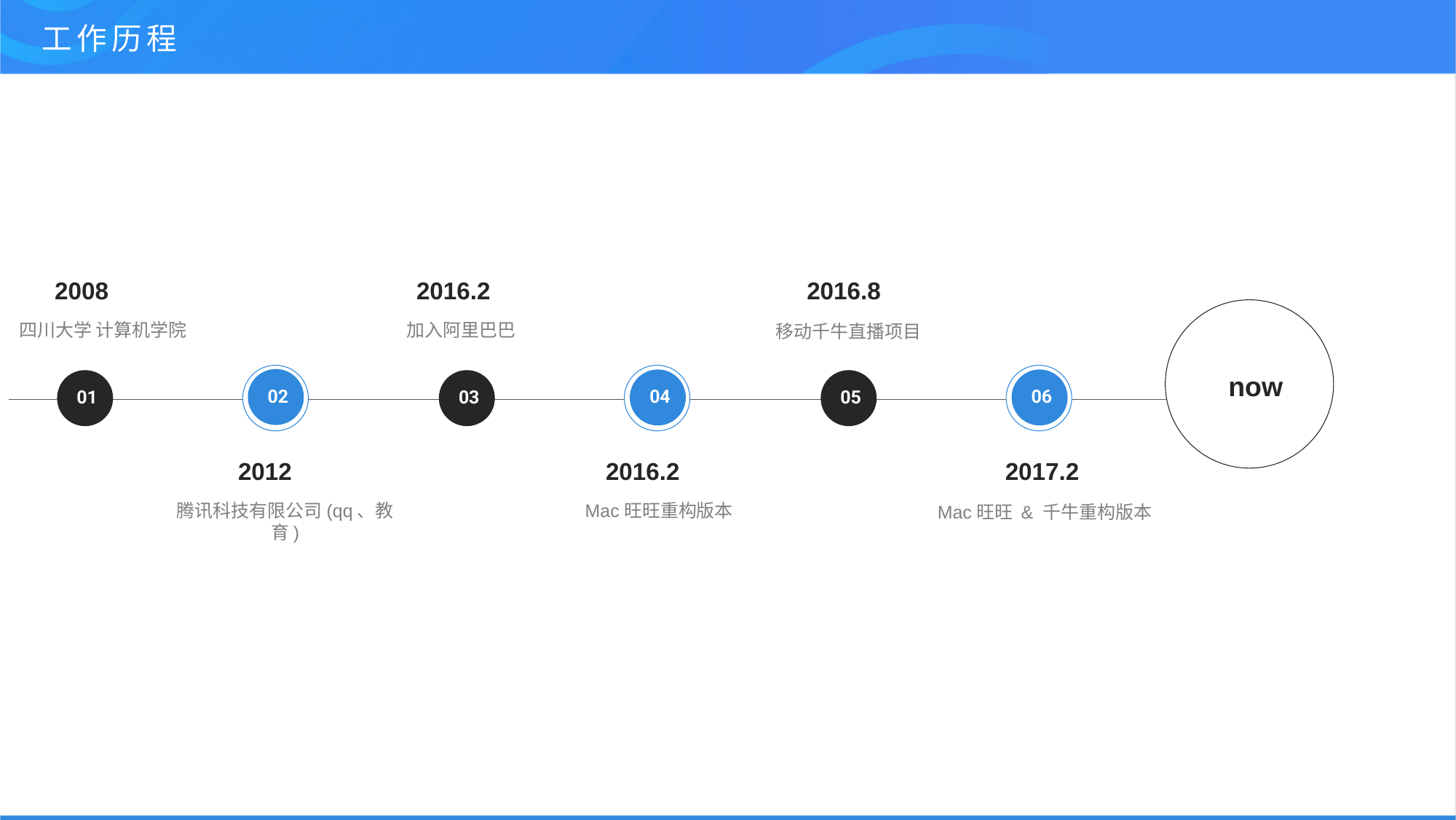

工作历程
2008
四川大学 计算机学院
2016.2
加入阿里巴巴
2016.8
移动千牛直播项目

now

02

04

06

01

03

05
2012
腾讯科技有限公司(qq、教育)
2016.2
Mac旺旺重构版本
2017.2
Mac旺旺 & 千牛重构版本